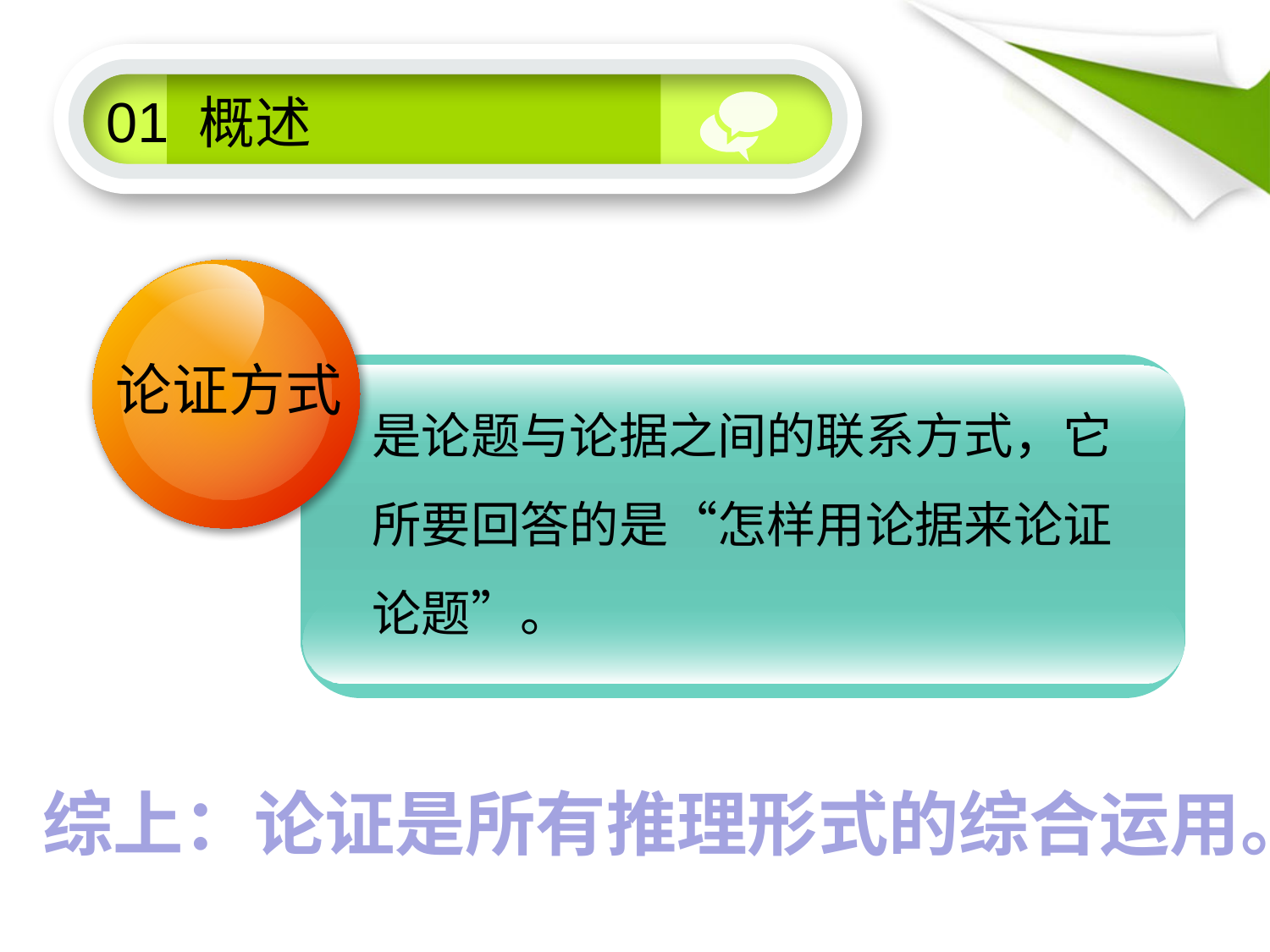

01
概述

A  —  B
B  —  A
论证方式

是论题与论据之间的联系方式，它所要回答的是“怎样用论据来论证论题”。
综上：论证是所有推理形式的综合运用。